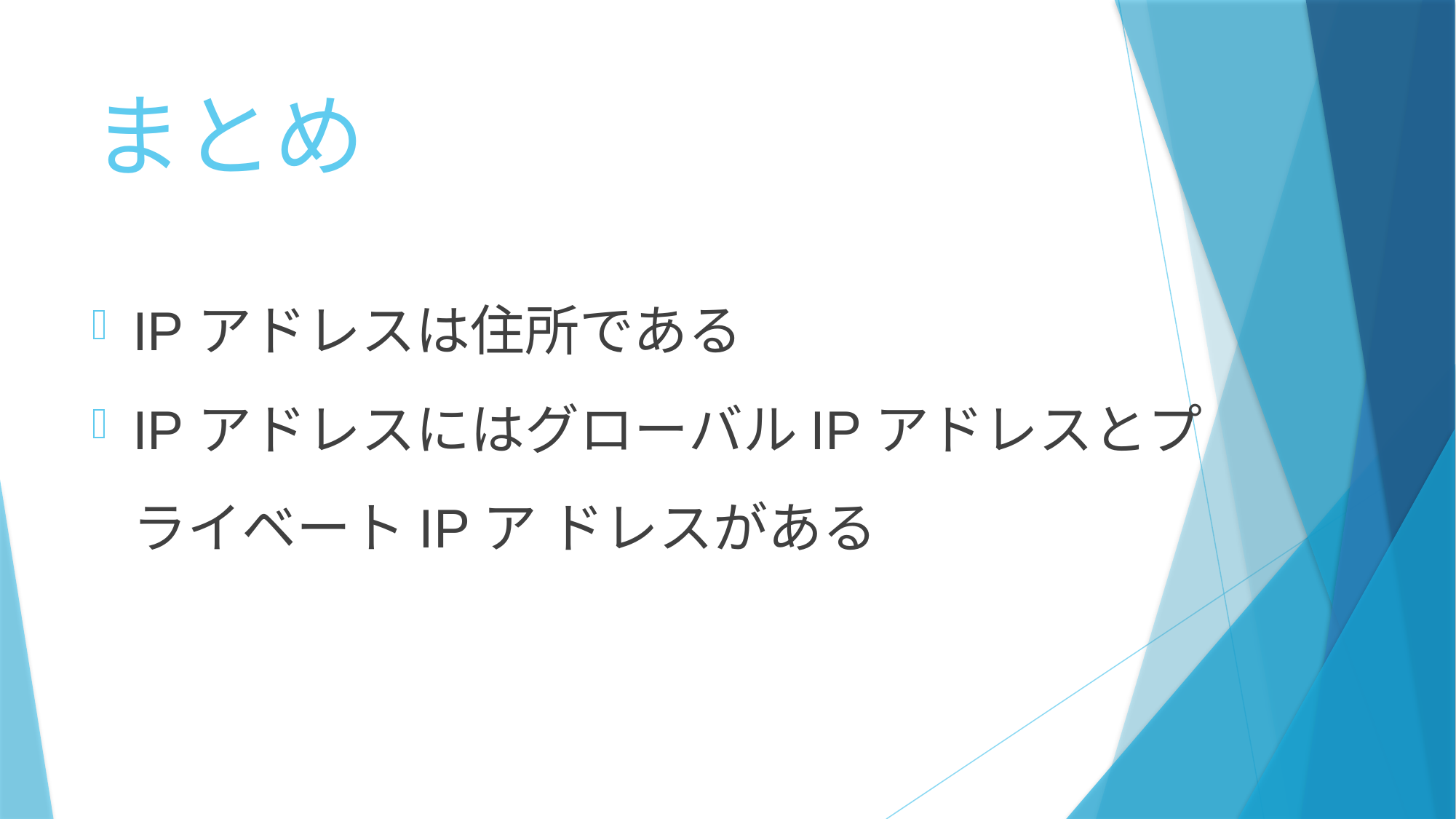

# まとめ
IPアドレスは住所である
IPアドレスにはグローバルIPアドレスとプライベートIPア ドレスがある